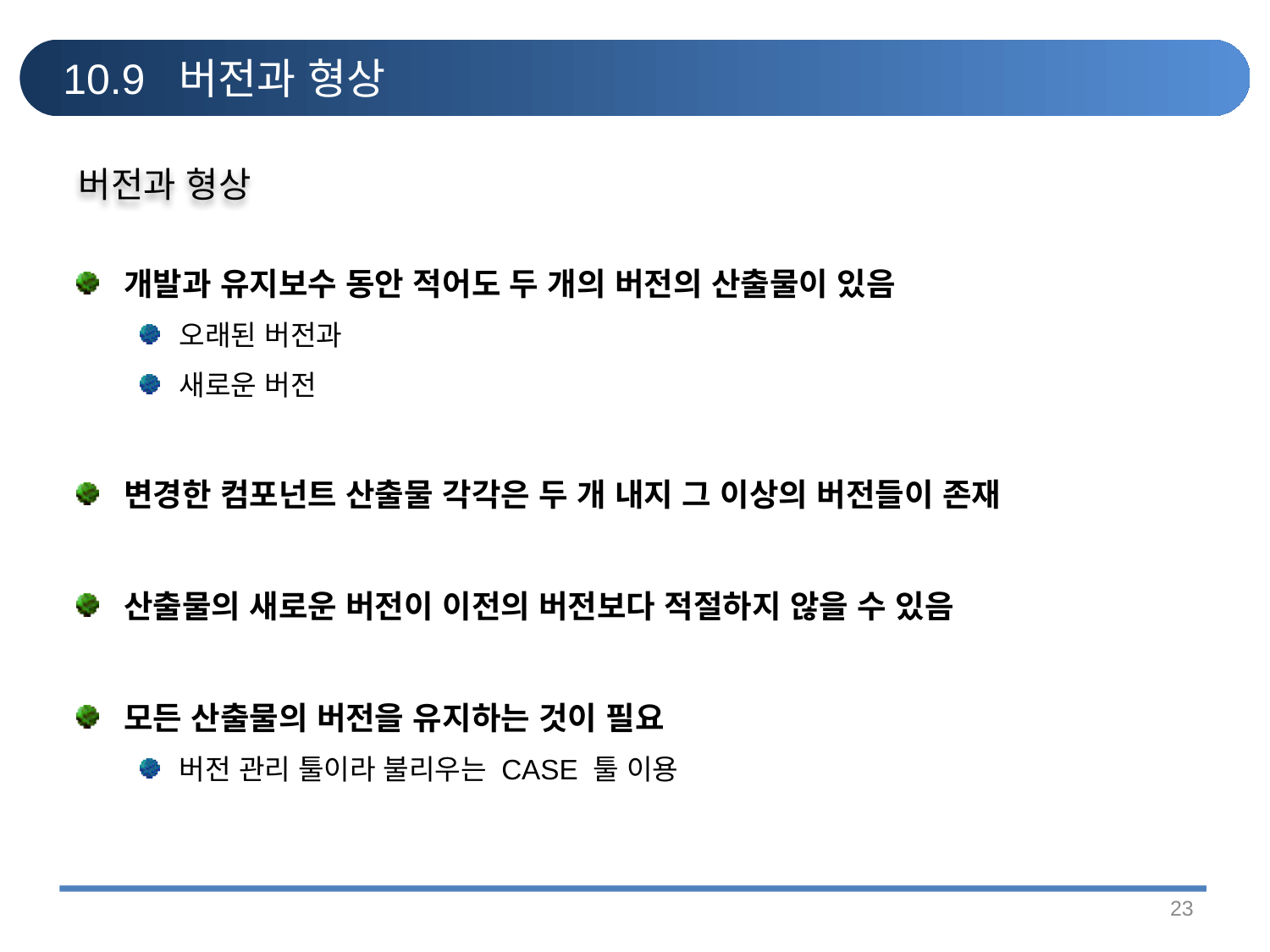

# 10.9  버전과 형상
버전과 형상
개발과 유지보수 동안 적어도 두 개의 버전의 산출물이 있음
오래된 버전과
새로운 버전

변경한 컴포넌트 산출물 각각은 두 개 내지 그 이상의 버전들이 존재

산출물의 새로운 버전이 이전의 버전보다 적절하지 않을 수 있음

모든 산출물의 버전을 유지하는 것이 필요
버전 관리 툴이라 불리우는 CASE 툴 이용

23